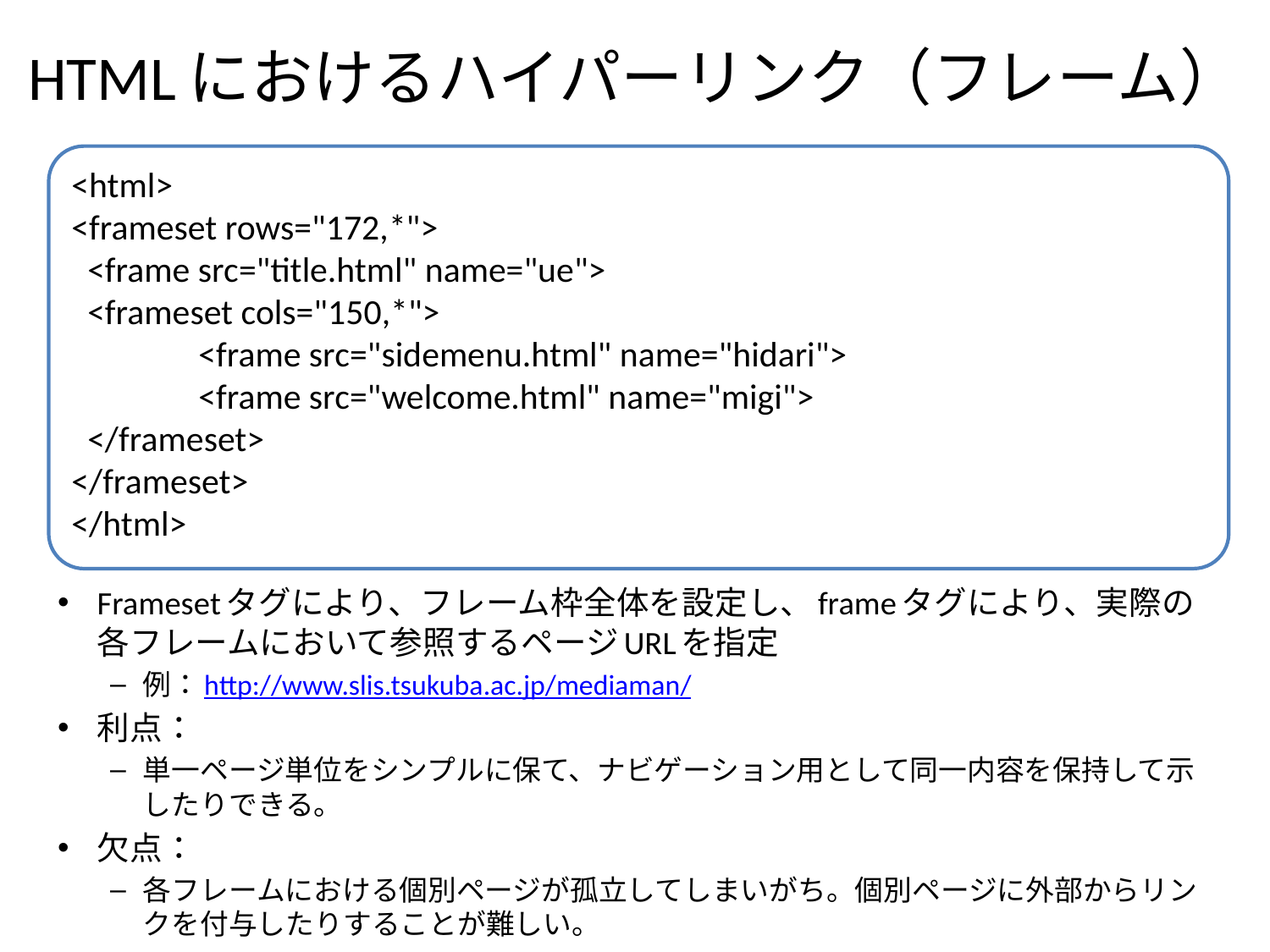

# HTMLにおけるハイパーリンク（フレーム）
<html>
<frameset rows="172,*">
  <frame src="title.html" name="ue">
  <frameset cols="150,*">
	<frame src="sidemenu.html" name="hidari">
    	<frame src="welcome.html" name="migi">
  </frameset>
</frameset>
</html>
Framesetタグにより、フレーム枠全体を設定し、frameタグにより、実際の各フレームにおいて参照するページURLを指定
例：http://www.slis.tsukuba.ac.jp/mediaman/
利点：
単一ページ単位をシンプルに保て、ナビゲーション用として同一内容を保持して示したりできる。
欠点：
各フレームにおける個別ページが孤立してしまいがち。個別ページに外部からリンクを付与したりすることが難しい。
18